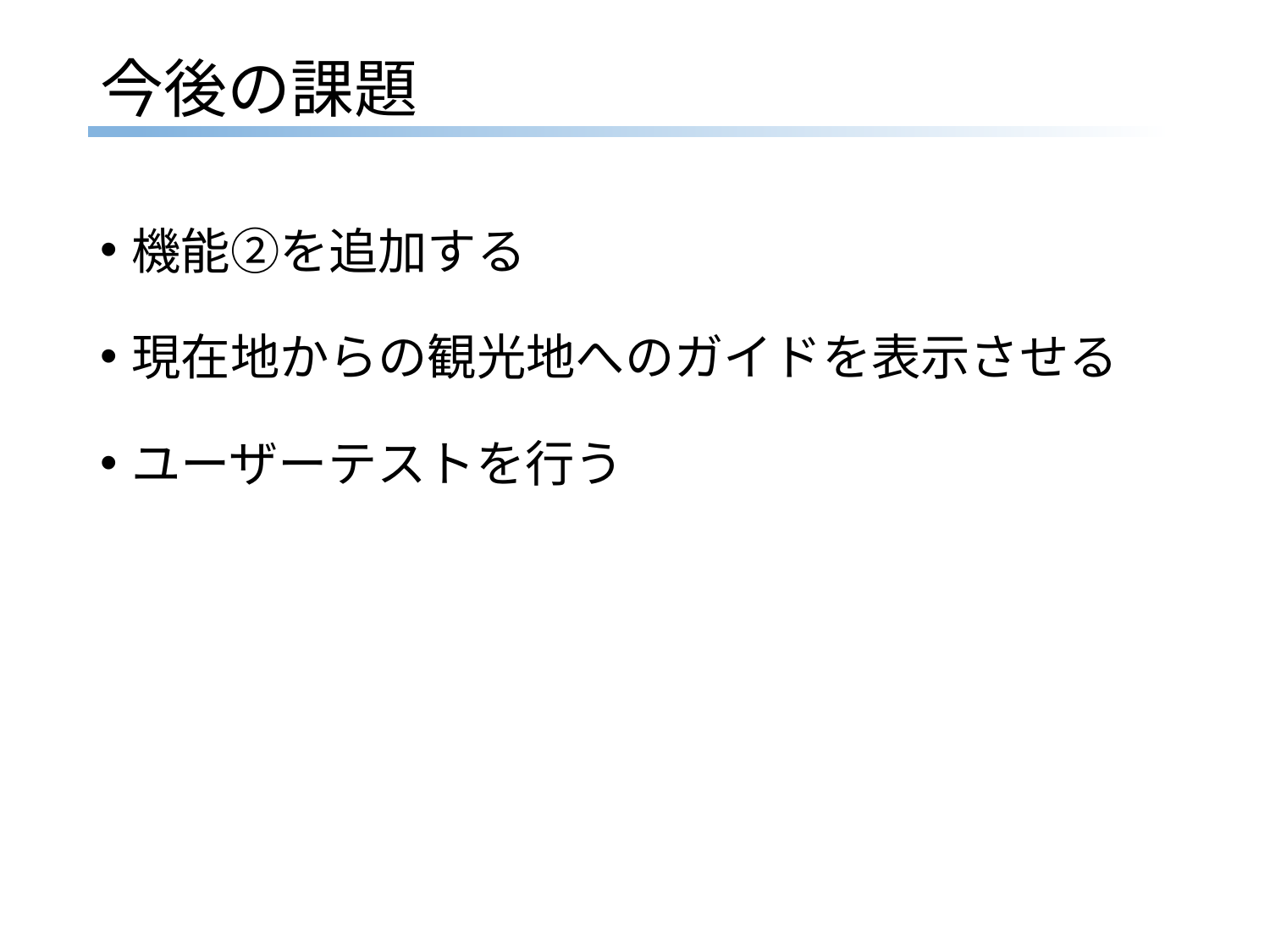

# 今後の課題
機能②を追加する
現在地からの観光地へのガイドを表示させる
ユーザーテストを行う